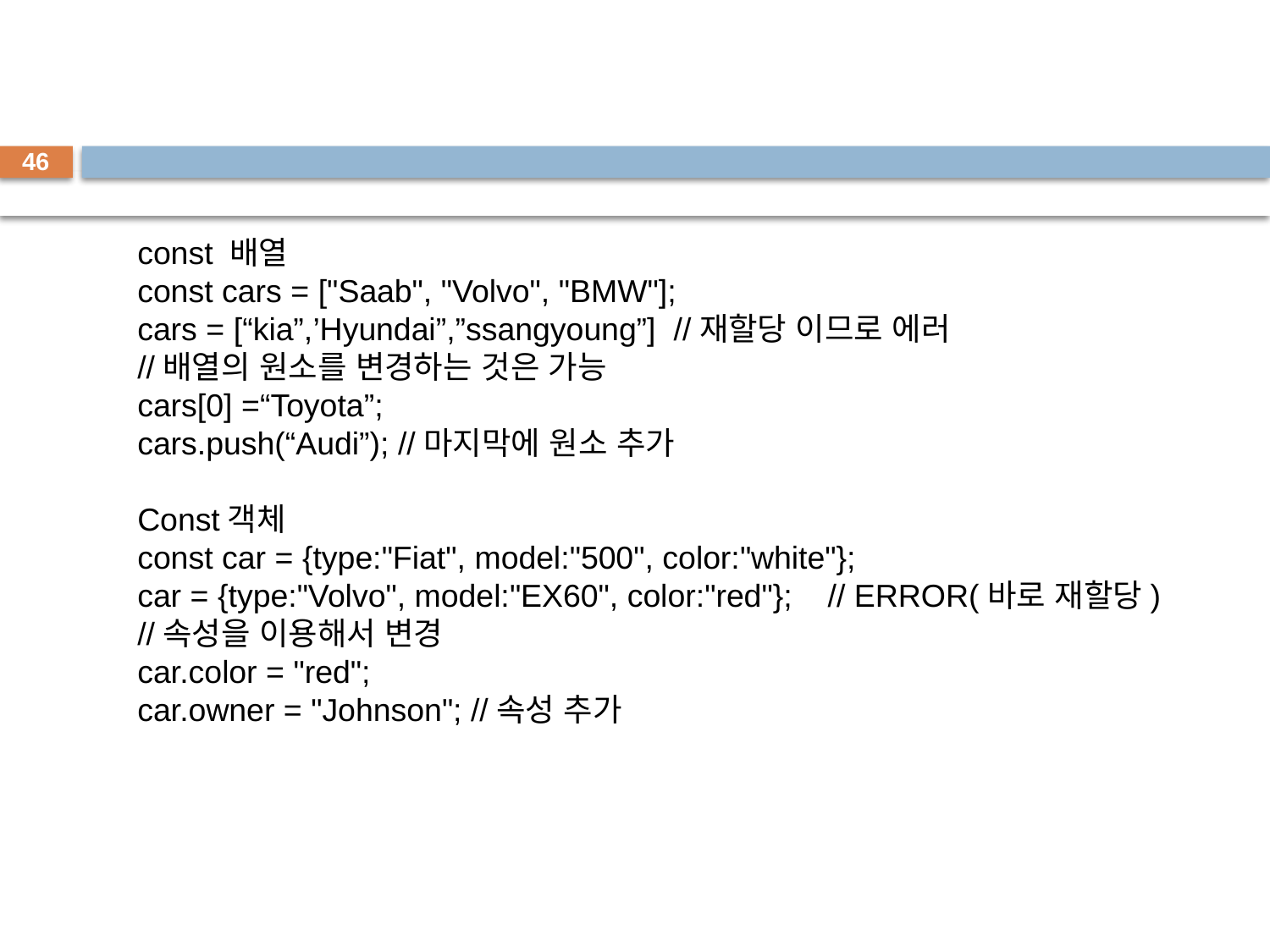

#
46
const 배열
const cars = ["Saab", "Volvo", "BMW"];
cars = [“kia”,’Hyundai”,”ssangyoung”]  //재할당 이므로 에러
//배열의 원소를 변경하는 것은 가능
cars[0] =“Toyota”;
cars.push(“Audi”); //마지막에 원소 추가

Const객체
const car = {type:"Fiat", model:"500", color:"white"};
car = {type:"Volvo", model:"EX60", color:"red"};    // ERROR(바로 재할당)
//속성을 이용해서 변경
car.color = "red";
car.owner = "Johnson"; //속성 추가